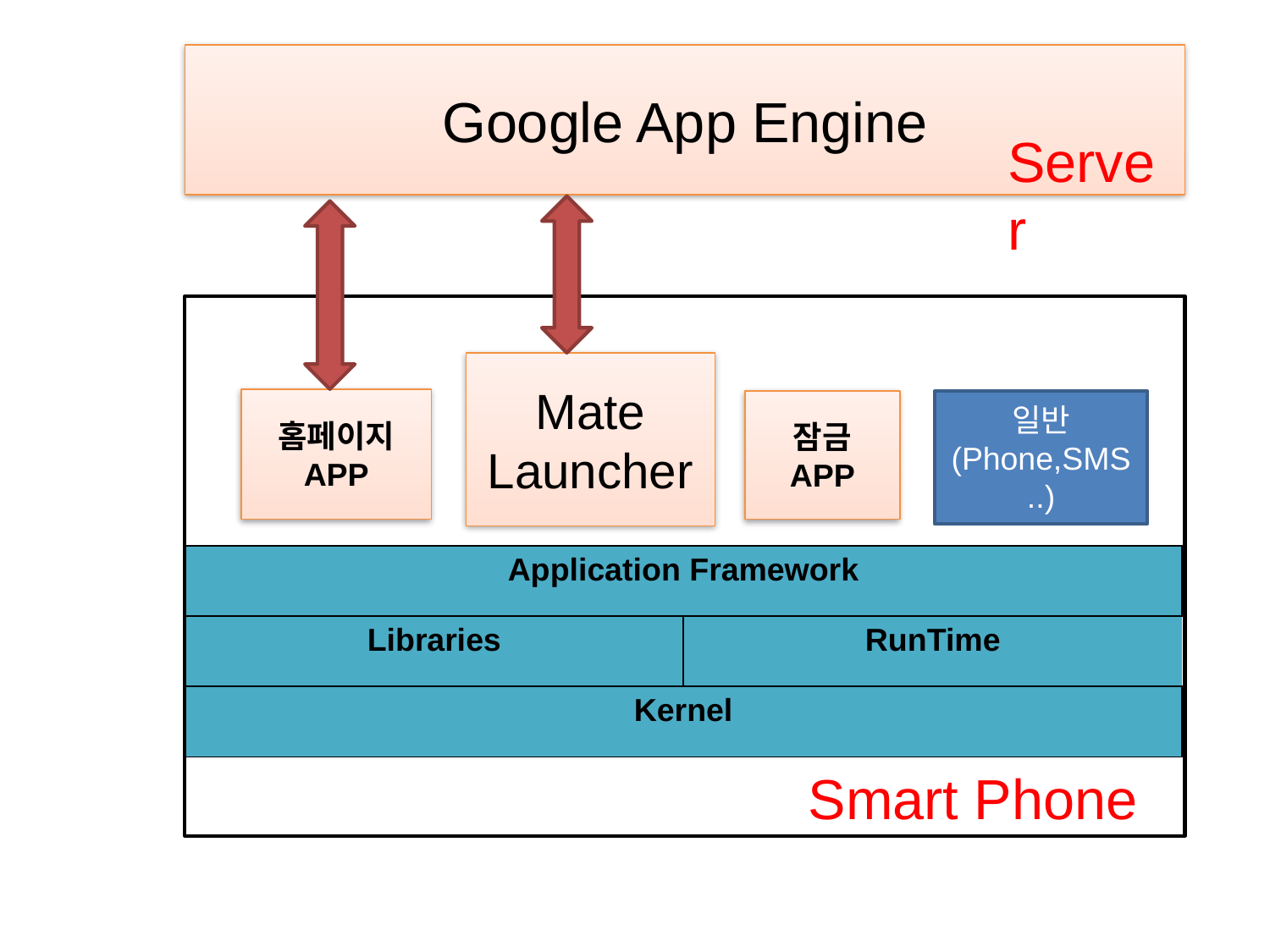

Google App Engine
Server

Mate
Launcher
홈페이지
APP
잠금
APP
일반
(Phone,SMS..)
| Application Framework |  |
| --- | --- |
| Libraries | RunTime |
| Kernel |  |
Smart Phone